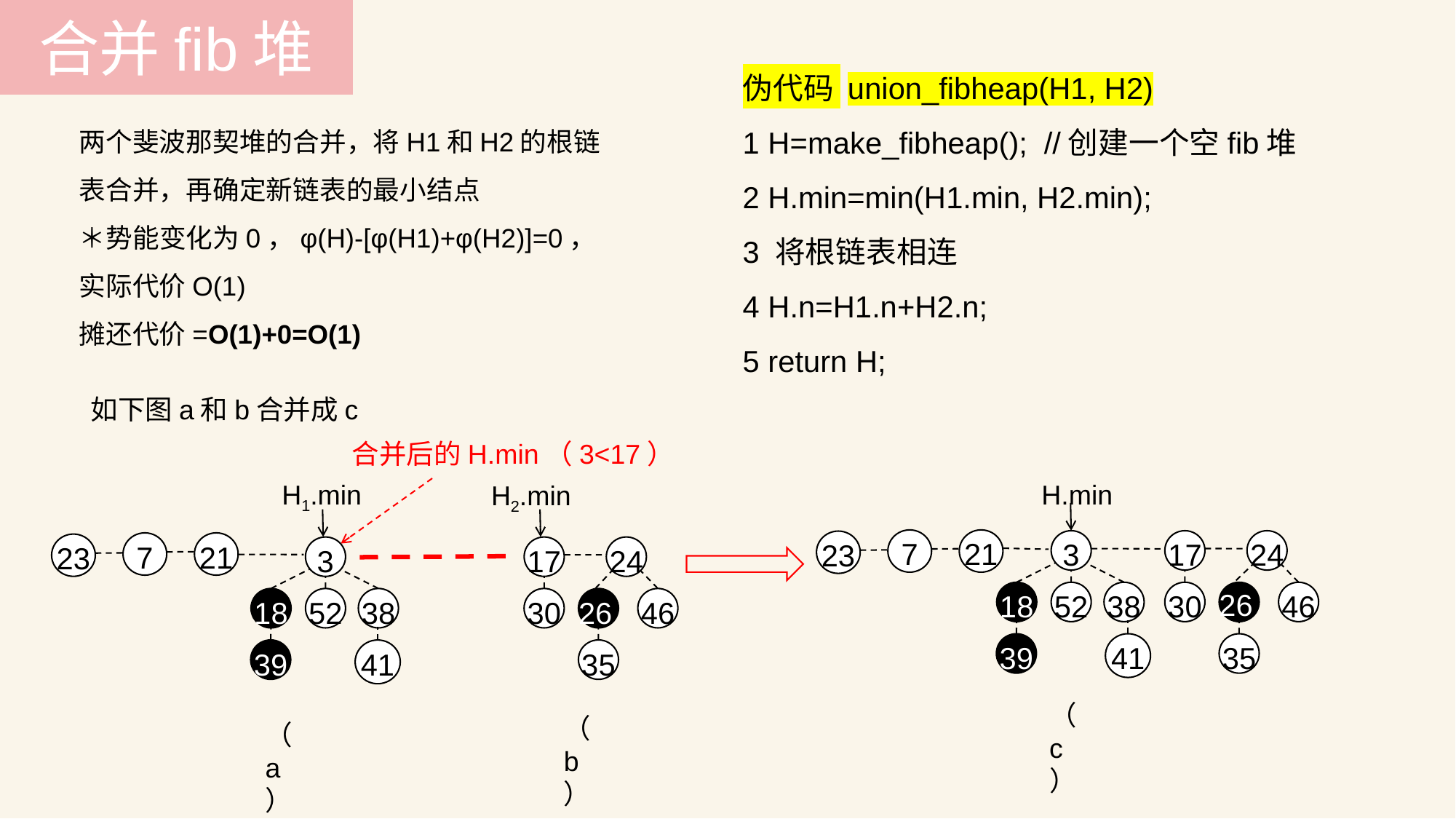

合并fib堆
伪代码 union_fibheap(H1, H2)
1 H=make_fibheap();  //创建一个空fib堆
2 H.min=min(H1.min, H2.min);
3 将根链表相连
4 H.n=H1.n+H2.n;
5 return H;
两个斐波那契堆的合并，将H1和H2的根链表合并，再确定新链表的最小结点
＊势能变化为0，φ(H)-[φ(H1)+φ(H2)]=0，实际代价O(1)
摊还代价=O(1)+0=O(1)
如下图a和b合并成c
合并后的H.min（3<17）
H1.min
7

21

23

3

18

52

38

39

41

（a）
H.min
7

21

3

17

24

23

26

18

52

38

30

46

39

41

35

（c）
H2.min
17

24

30

26

46

35

（b）